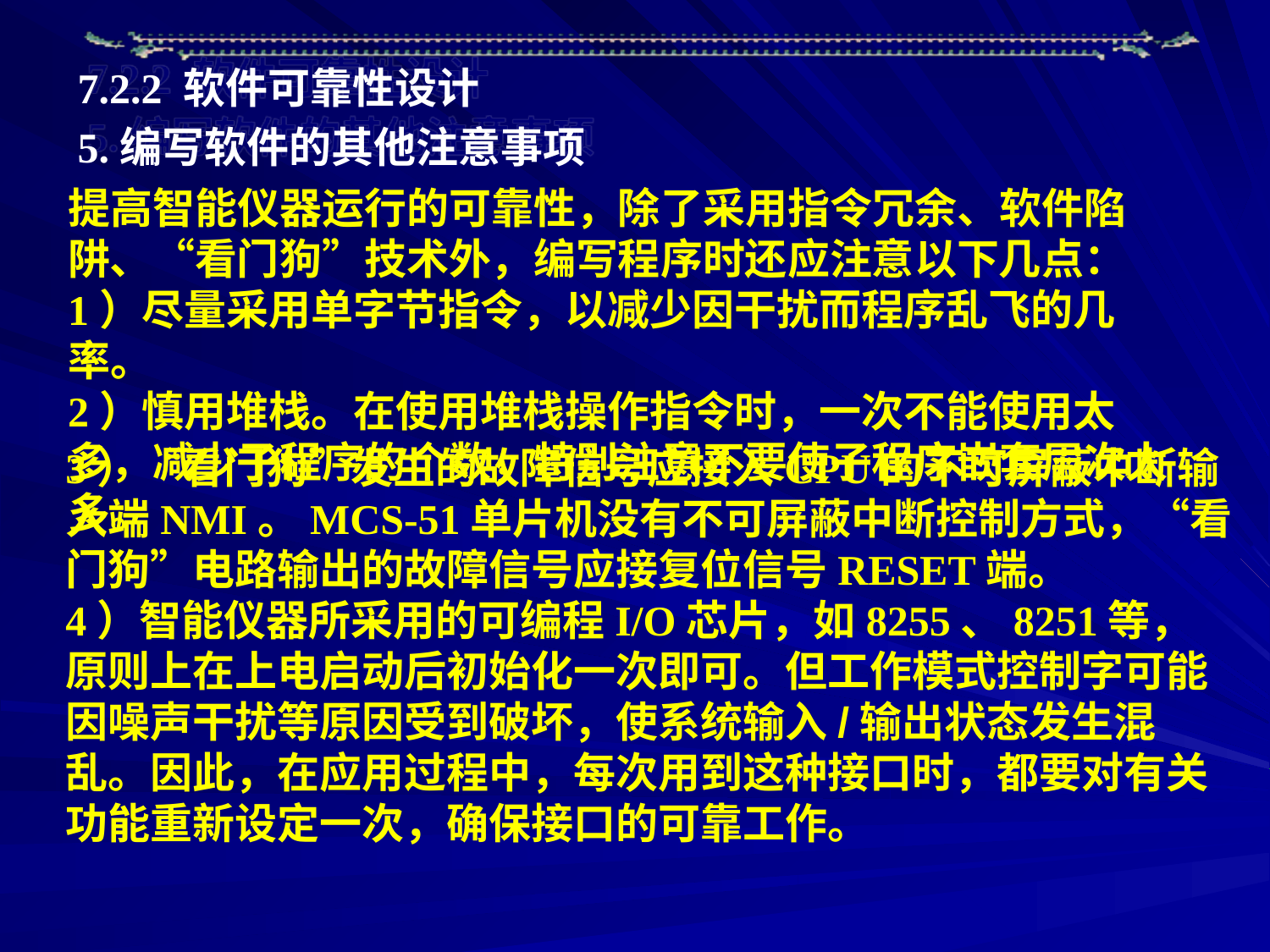

7.2.2 软件可靠性设计
5.编写软件的其他注意事项
提高智能仪器运行的可靠性，除了采用指令冗余、软件陷阱、“看门狗”技术外，编写程序时还应注意以下几点：
1）尽量采用单字节指令，以减少因干扰而程序乱飞的几率。
2）慎用堆栈。在使用堆栈操作指令时，一次不能使用太多，减少子程序的个数，特别注意不要使子程序嵌套层次太多。
3）“看门狗”发生的故障信号应接入CPU的不可屏蔽中断输入端NMI。MCS-51单片机没有不可屏蔽中断控制方式，“看门狗”电路输出的故障信号应接复位信号RESET端。
4）智能仪器所采用的可编程I/O芯片，如8255、8251等，原则上在上电启动后初始化一次即可。但工作模式控制字可能因噪声干扰等原因受到破坏，使系统输入/输出状态发生混乱。因此，在应用过程中，每次用到这种接口时，都要对有关功能重新设定一次，确保接口的可靠工作。